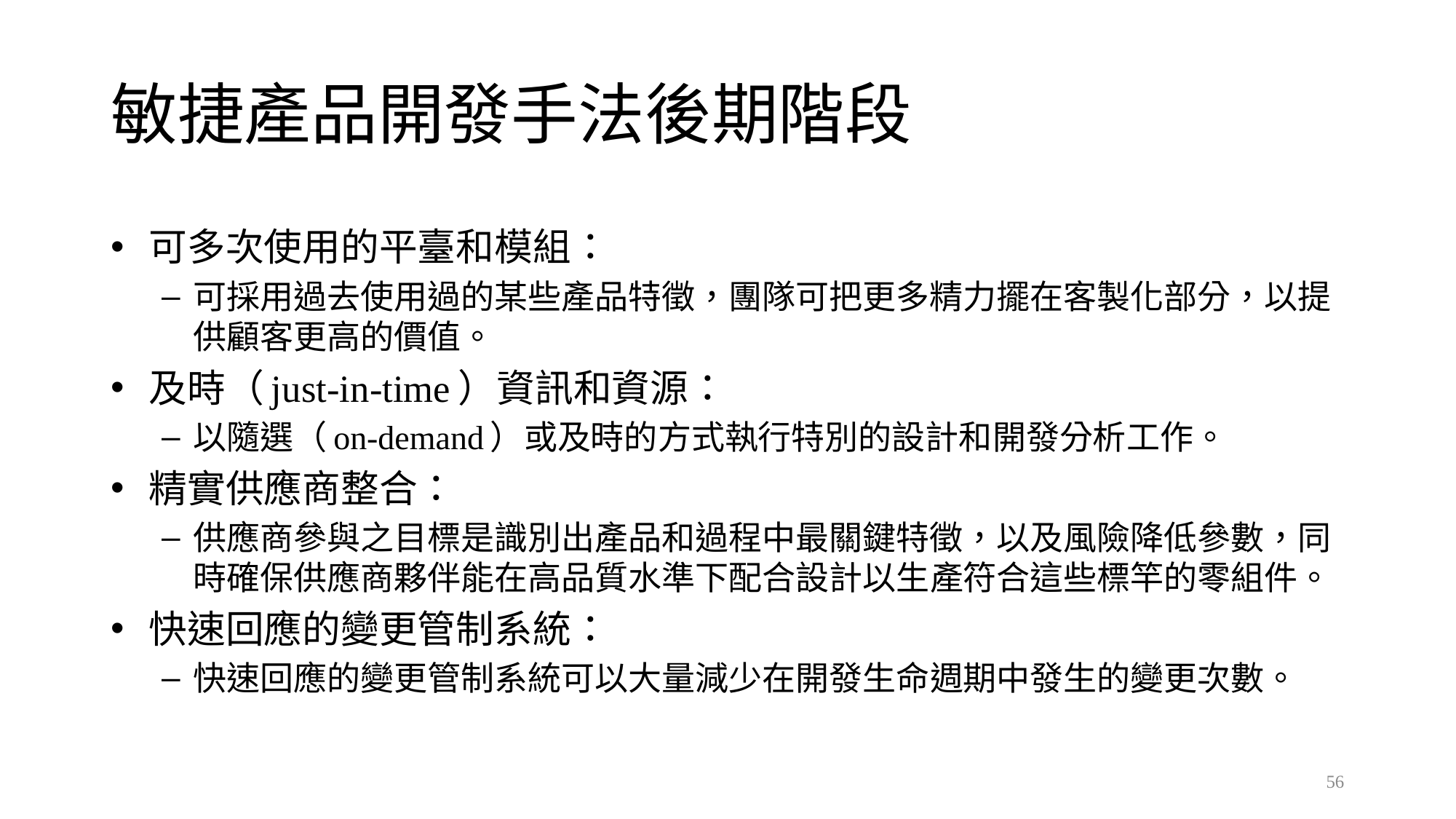

# 敏捷產品開發手法後期階段
可多次使用的平臺和模組：
可採用過去使用過的某些產品特徵，團隊可把更多精力擺在客製化部分，以提供顧客更高的價值。
及時（just-in-time）資訊和資源：
以隨選（on-demand）或及時的方式執行特別的設計和開發分析工作。
精實供應商整合：
供應商參與之目標是識別出產品和過程中最關鍵特徵，以及風險降低參數，同時確保供應商夥伴能在高品質水準下配合設計以生產符合這些標竿的零組件。
快速回應的變更管制系統：
快速回應的變更管制系統可以大量減少在開發生命週期中發生的變更次數。

56